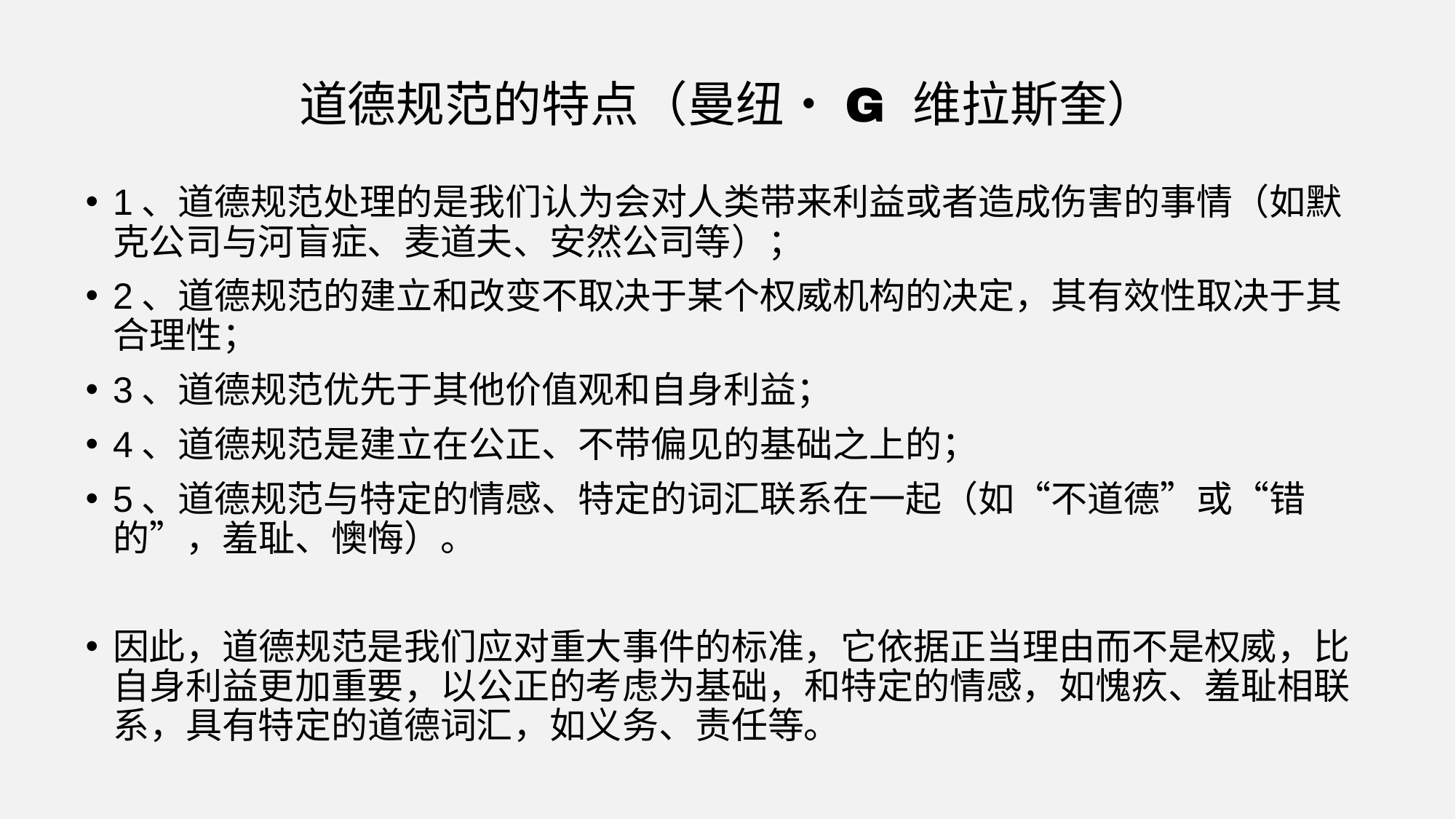

# 道德规范的特点（曼纽•G 维拉斯奎）
1、道德规范处理的是我们认为会对人类带来利益或者造成伤害的事情（如默克公司与河盲症、麦道夫、安然公司等）；
2、道德规范的建立和改变不取决于某个权威机构的决定，其有效性取决于其合理性；
3、道德规范优先于其他价值观和自身利益；
4、道德规范是建立在公正、不带偏见的基础之上的；
5、道德规范与特定的情感、特定的词汇联系在一起（如“不道德”或“错的”，羞耻、懊悔）。

因此，道德规范是我们应对重大事件的标准，它依据正当理由而不是权威，比自身利益更加重要，以公正的考虑为基础，和特定的情感，如愧疚、羞耻相联系，具有特定的道德词汇，如义务、责任等。